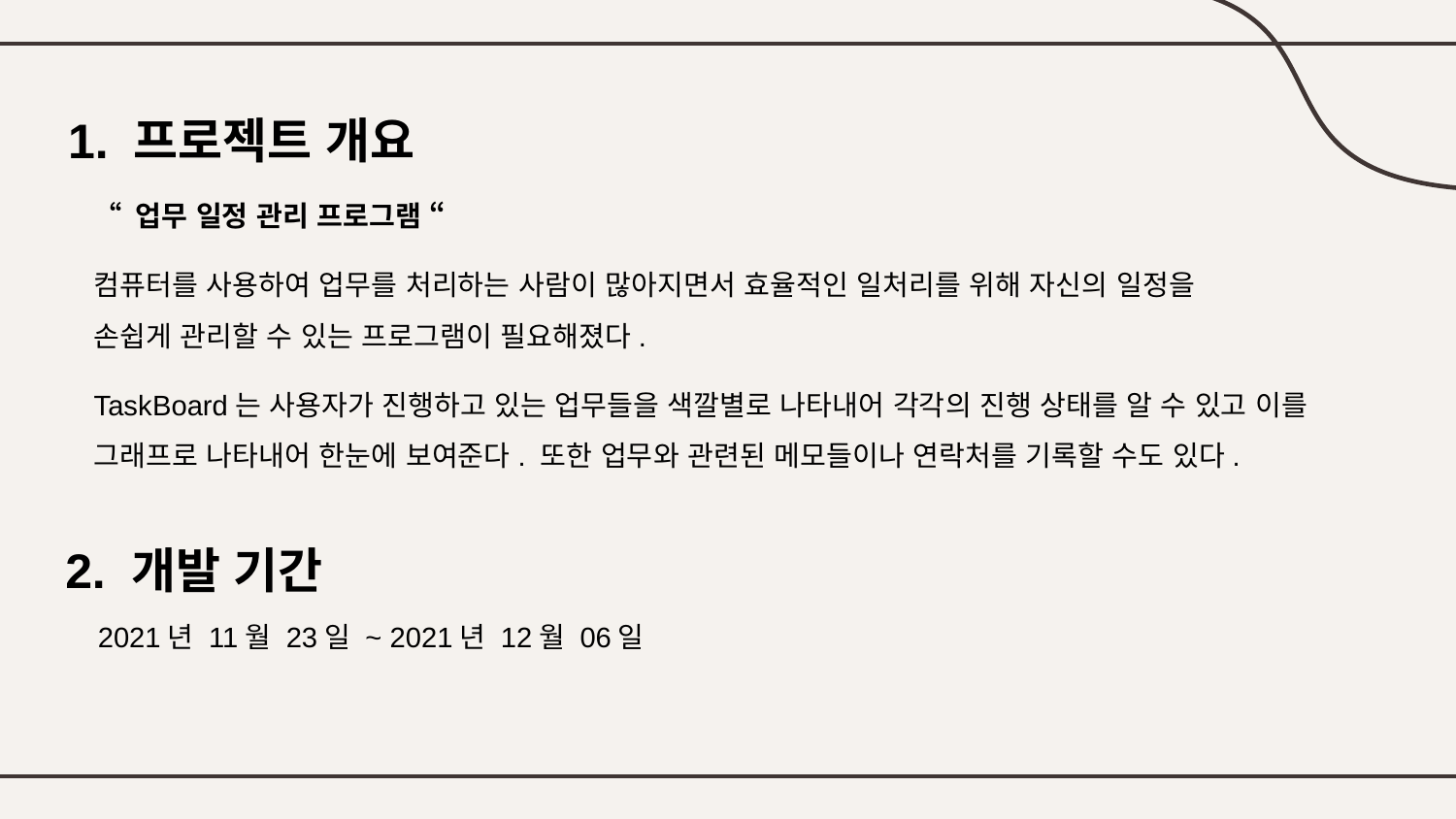

1. 프로젝트 개요
#
“ 업무 일정 관리 프로그램 “

컴퓨터를 사용하여 업무를 처리하는 사람이 많아지면서 효율적인 일처리를 위해 자신의 일정을
손쉽게 관리할 수 있는 프로그램이 필요해졌다.

TaskBoard는 사용자가 진행하고 있는 업무들을 색깔별로 나타내어 각각의 진행 상태를 알 수 있고 이를 그래프로 나타내어 한눈에 보여준다. 또한 업무와 관련된 메모들이나 연락처를 기록할 수도 있다.

  2. 개발 기간
2021년 11월 23일 ~ 2021년 12월 06일